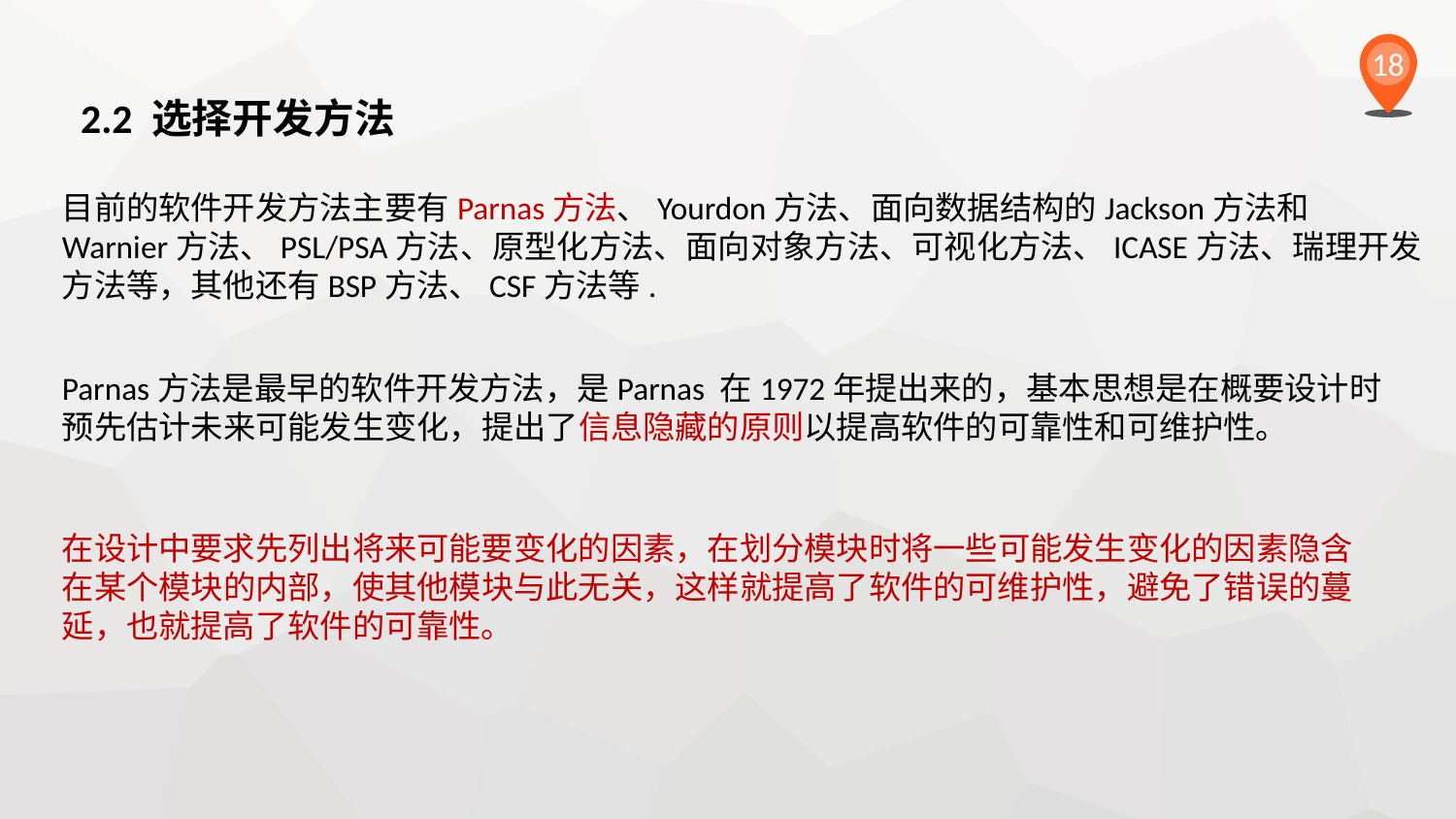

18
2.2 选择开发方法
目前的软件开发方法主要有Parnas方法、Yourdon方法、面向数据结构的Jackson方法和Warnier方法、PSL/PSA方法、原型化方法、面向对象方法、可视化方法、ICASE方法、瑞理开发方法等，其他还有BSP方法、CSF方法等.
Parnas方法是最早的软件开发方法，是Parnas 在1972年提出来的，基本思想是在概要设计时预先估计未来可能发生变化，提出了信息隐藏的原则以提高软件的可靠性和可维护性。
在设计中要求先列出将来可能要变化的因素，在划分模块时将一些可能发生变化的因素隐含在某个模块的内部，使其他模块与此无关，这样就提高了软件的可维护性，避免了错误的蔓延，也就提高了软件的可靠性。